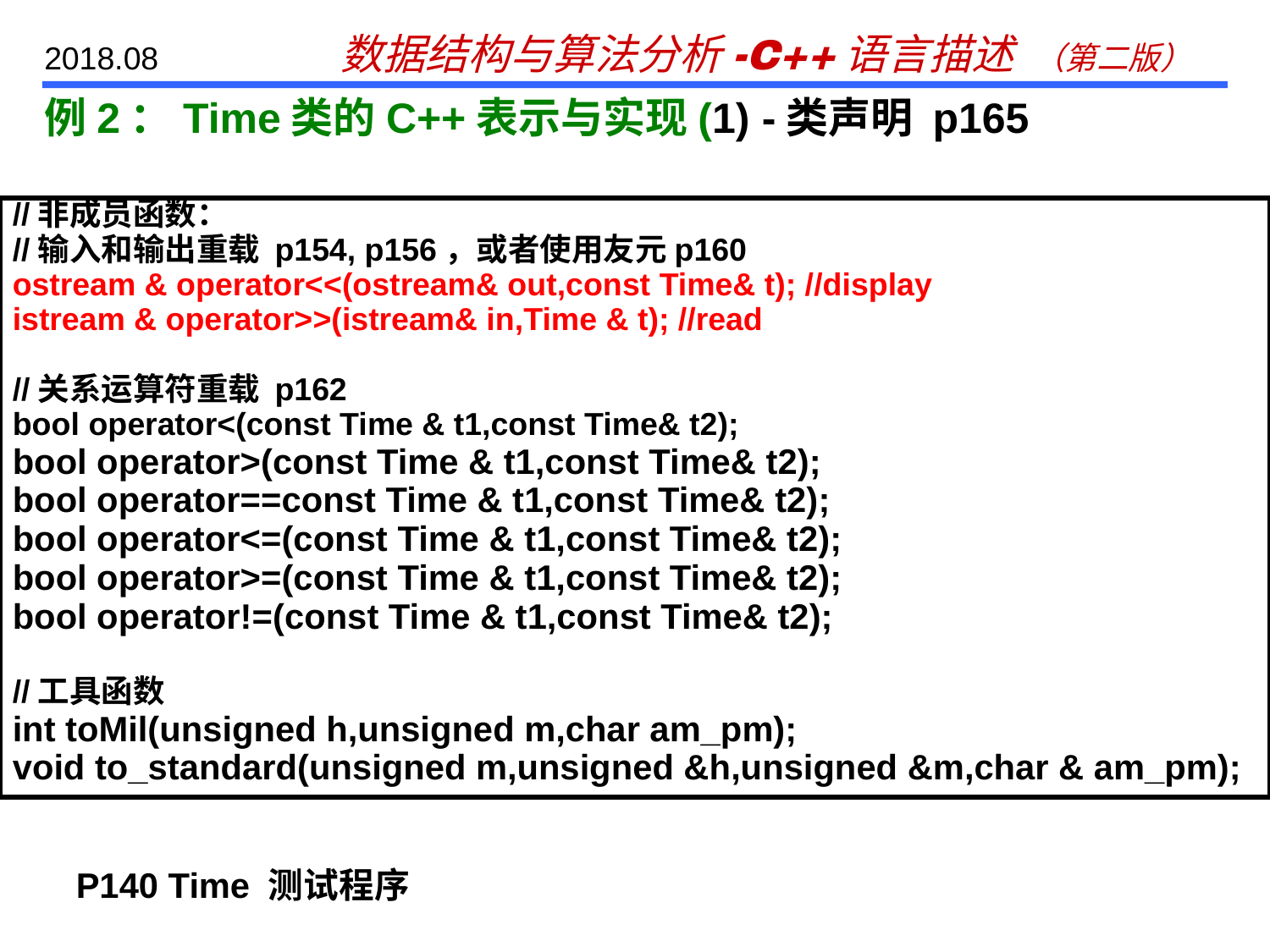

# 例2：Time类的C++表示与实现(1) -类声明 p165
//非成员函数：
//输入和输出重载 p154, p156，或者使用友元p160
ostream & operator<<(ostream& out,const Time& t); //display
istream & operator>>(istream& in,Time & t); //read

//关系运算符重载 p162
bool operator<(const Time & t1,const Time& t2);
bool operator>(const Time & t1,const Time& t2);
bool operator==const Time & t1,const Time& t2);
bool operator<=(const Time & t1,const Time& t2);
bool operator>=(const Time & t1,const Time& t2);
bool operator!=(const Time & t1,const Time& t2);

//工具函数
int toMil(unsigned h,unsigned m,char am_pm);
void to_standard(unsigned m,unsigned &h,unsigned &m,char & am_pm);
P140 Time 测试程序